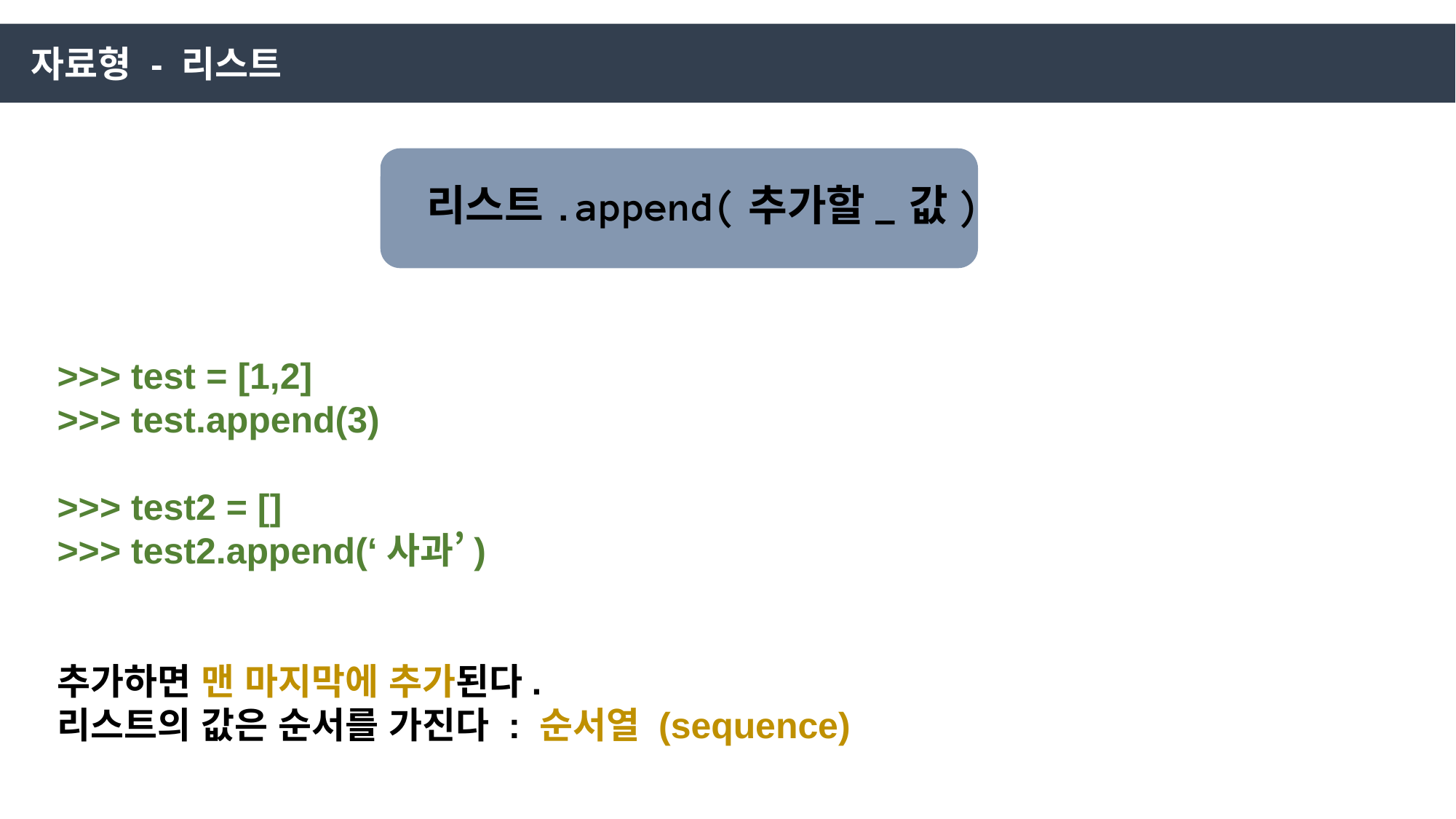

자료형 - 리스트

리스트.append(추가할_값)

>>> test = [1,2]
>>> test.append(3)

>>> test2 = []
>>> test2.append(‘사과’)

추가하면 맨 마지막에 추가된다.
리스트의 값은 순서를 가진다 : 순서열 (sequence)